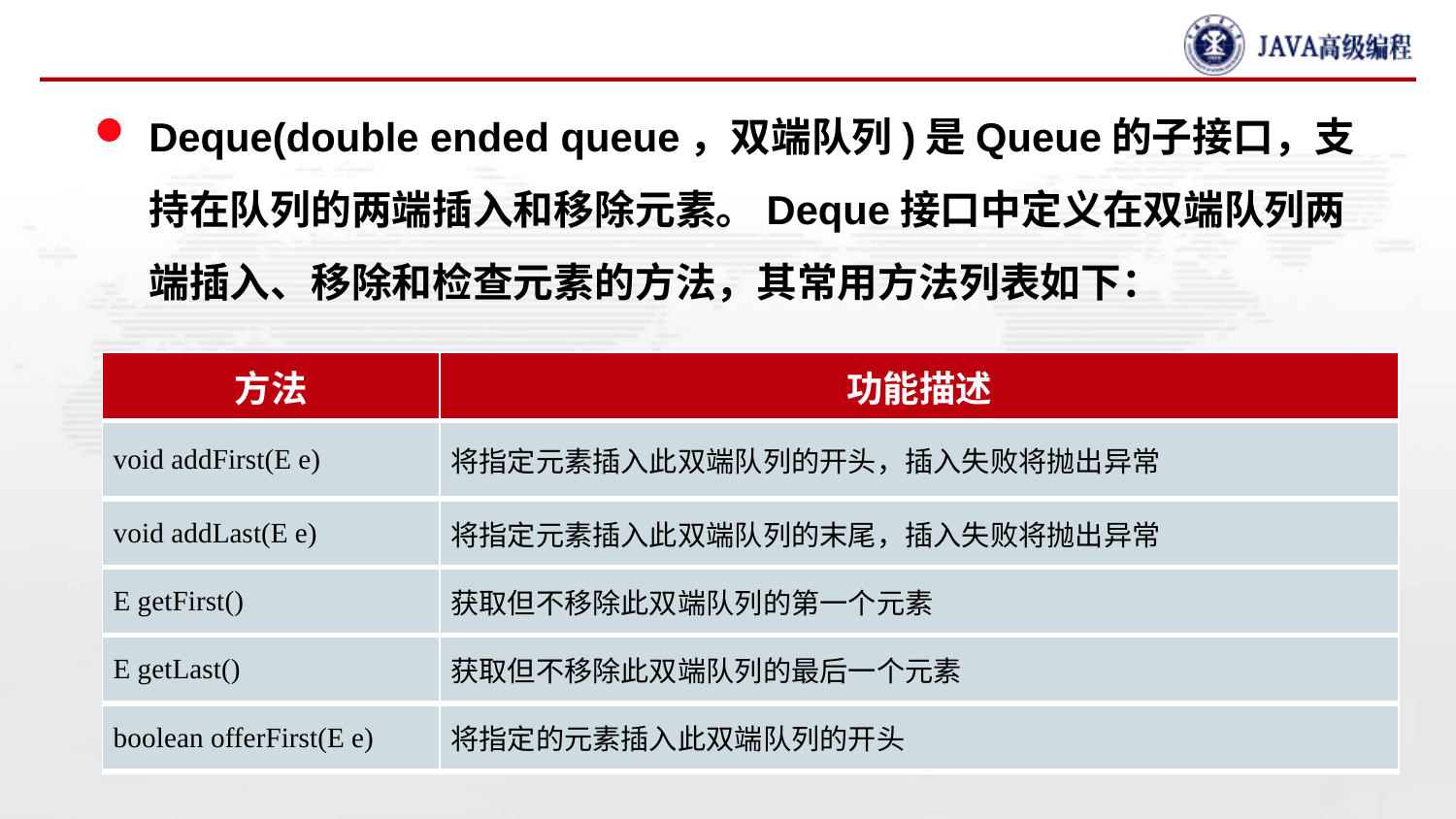

#
Deque(double ended queue，双端队列)是Queue的子接口，支持在队列的两端插入和移除元素。Deque接口中定义在双端队列两端插入、移除和检查元素的方法，其常用方法列表如下：

| 方法 | 功能描述 |
| --- | --- |
| void addFirst(E e) | 将指定元素插入此双端队列的开头，插入失败将抛出异常 |
| void addLast(E e) | 将指定元素插入此双端队列的末尾，插入失败将抛出异常 |
| E getFirst() | 获取但不移除此双端队列的第一个元素 |
| E getLast() | 获取但不移除此双端队列的最后一个元素 |
| boolean offerFirst(E e) | 将指定的元素插入此双端队列的开头 |